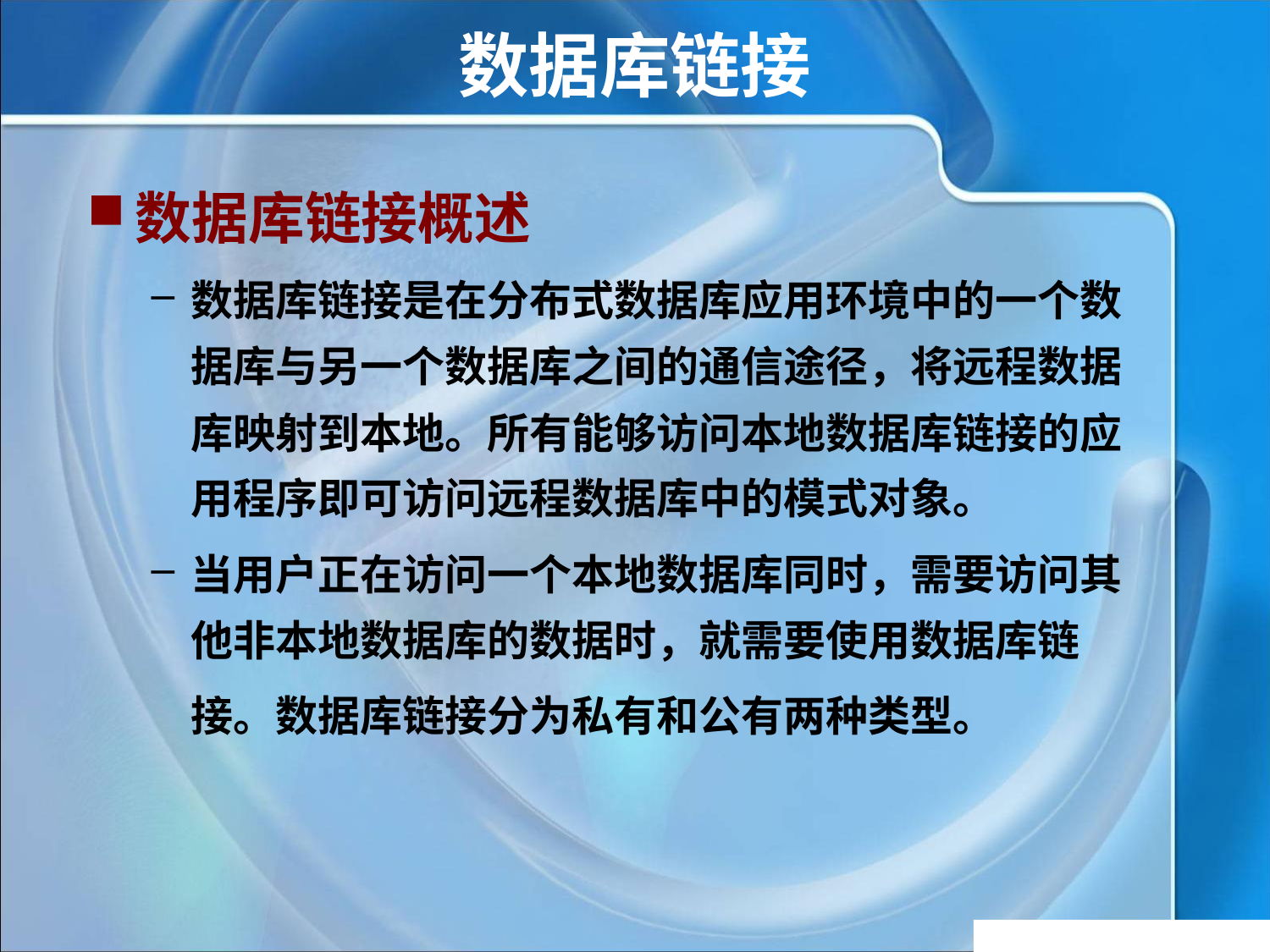

# 数据库链接
数据库链接概述
数据库链接是在分布式数据库应用环境中的一个数据库与另一个数据库之间的通信途径，将远程数据库映射到本地。所有能够访问本地数据库链接的应用程序即可访问远程数据库中的模式对象。
当用户正在访问一个本地数据库同时，需要访问其他非本地数据库的数据时，就需要使用数据库链接。数据库链接分为私有和公有两种类型。
176